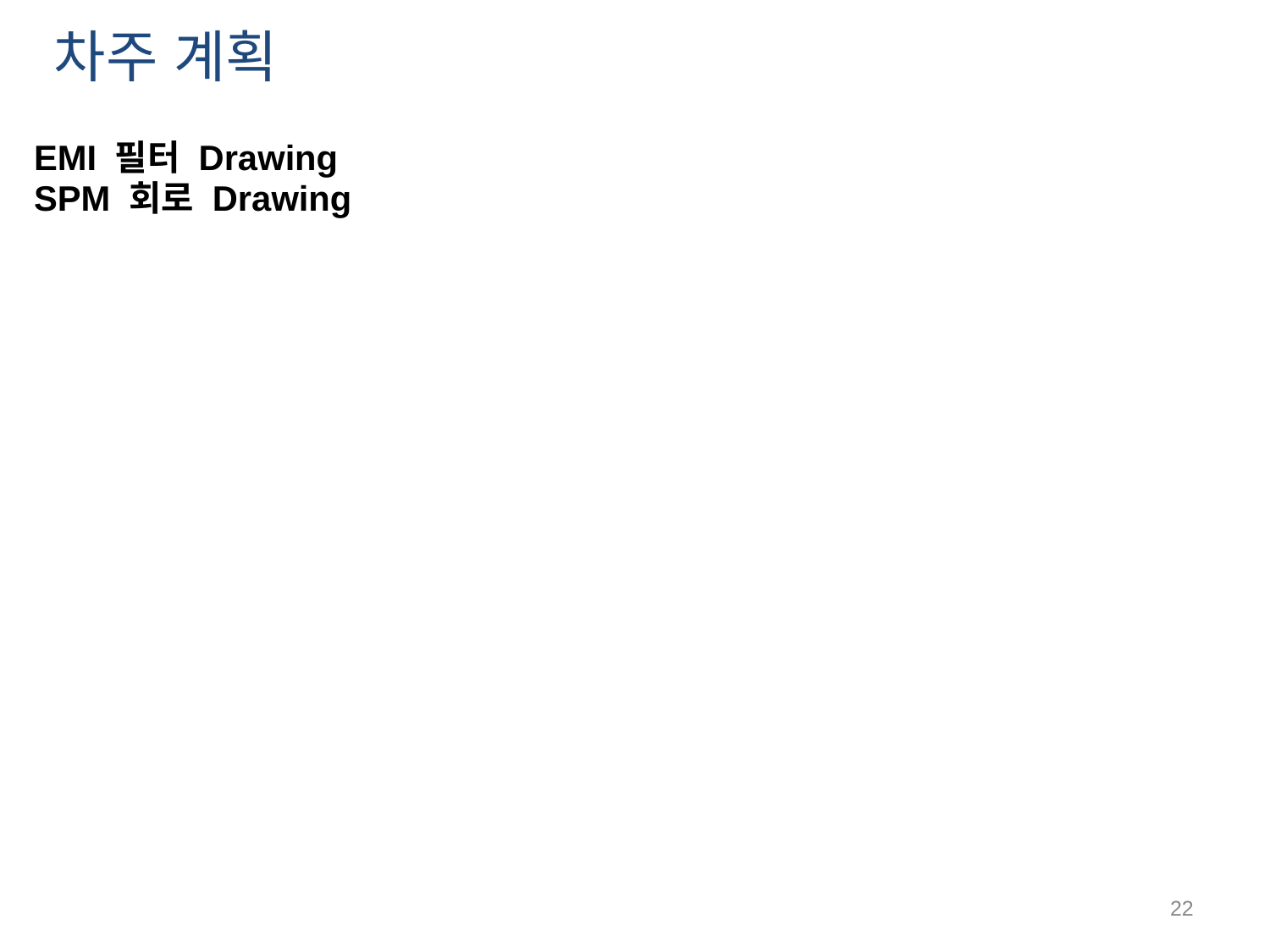

차주 계획
EMI 필터 Drawing
SPM 회로 Drawing
22